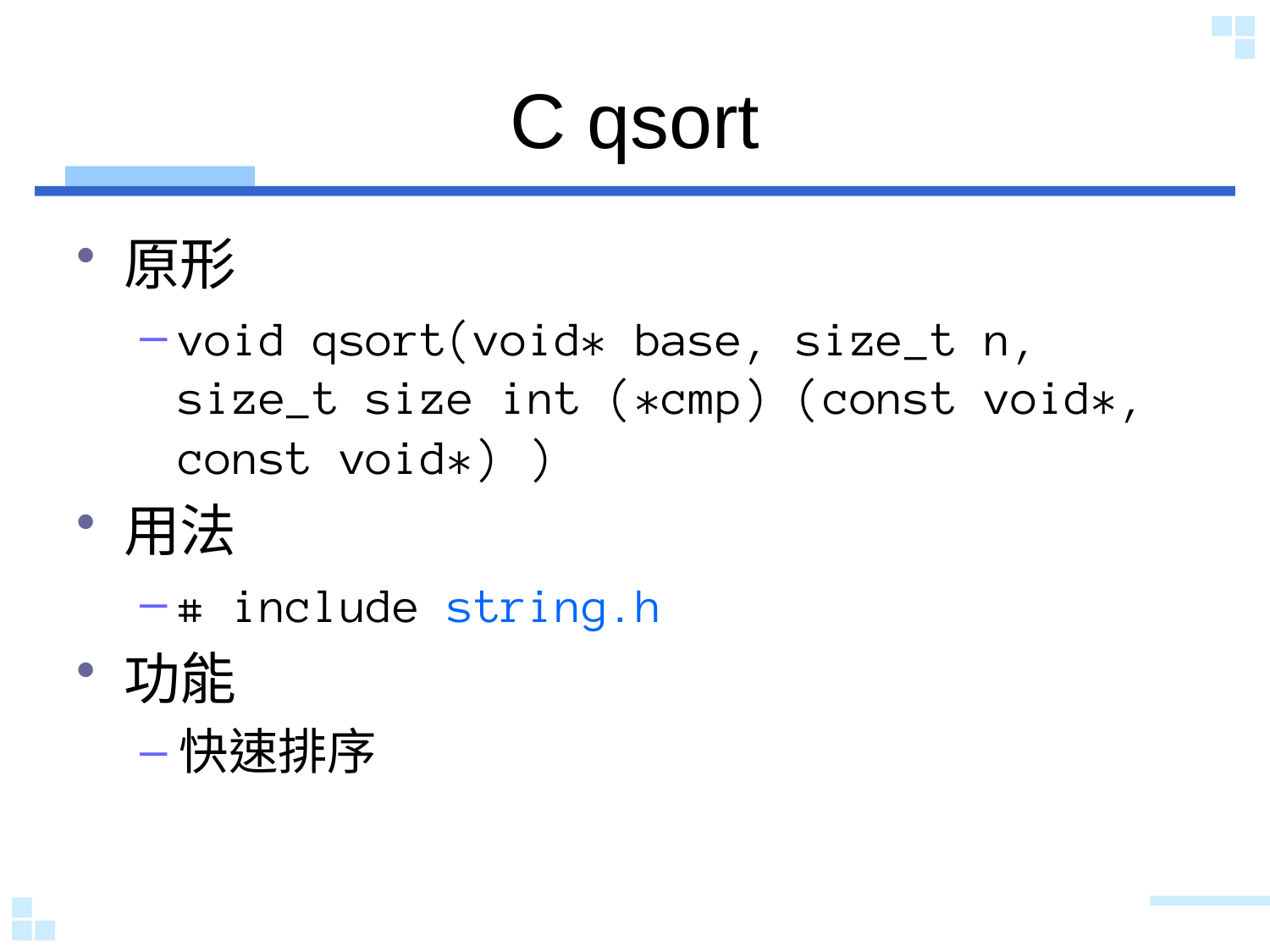

# C qsort
原形
void qsort(void* base, size_t n, size_t size int (*cmp) (const void*, const void*) )
用法
# include string.h
功能
快速排序